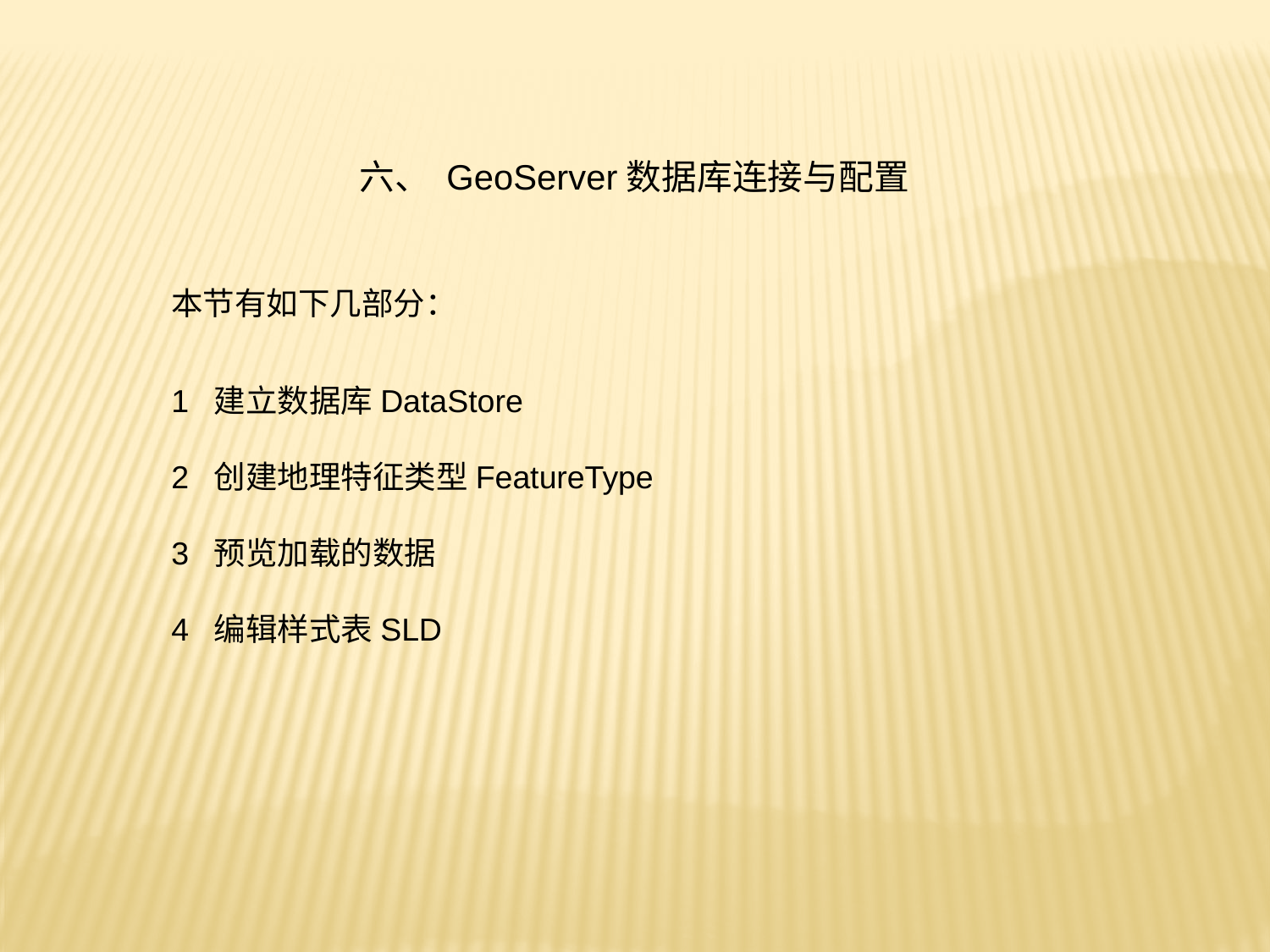

六、 GeoServer数据库连接与配置
本节有如下几部分：
1  建立数据库DataStore
2  创建地理特征类型FeatureType
3  预览加载的数据
4  编辑样式表SLD